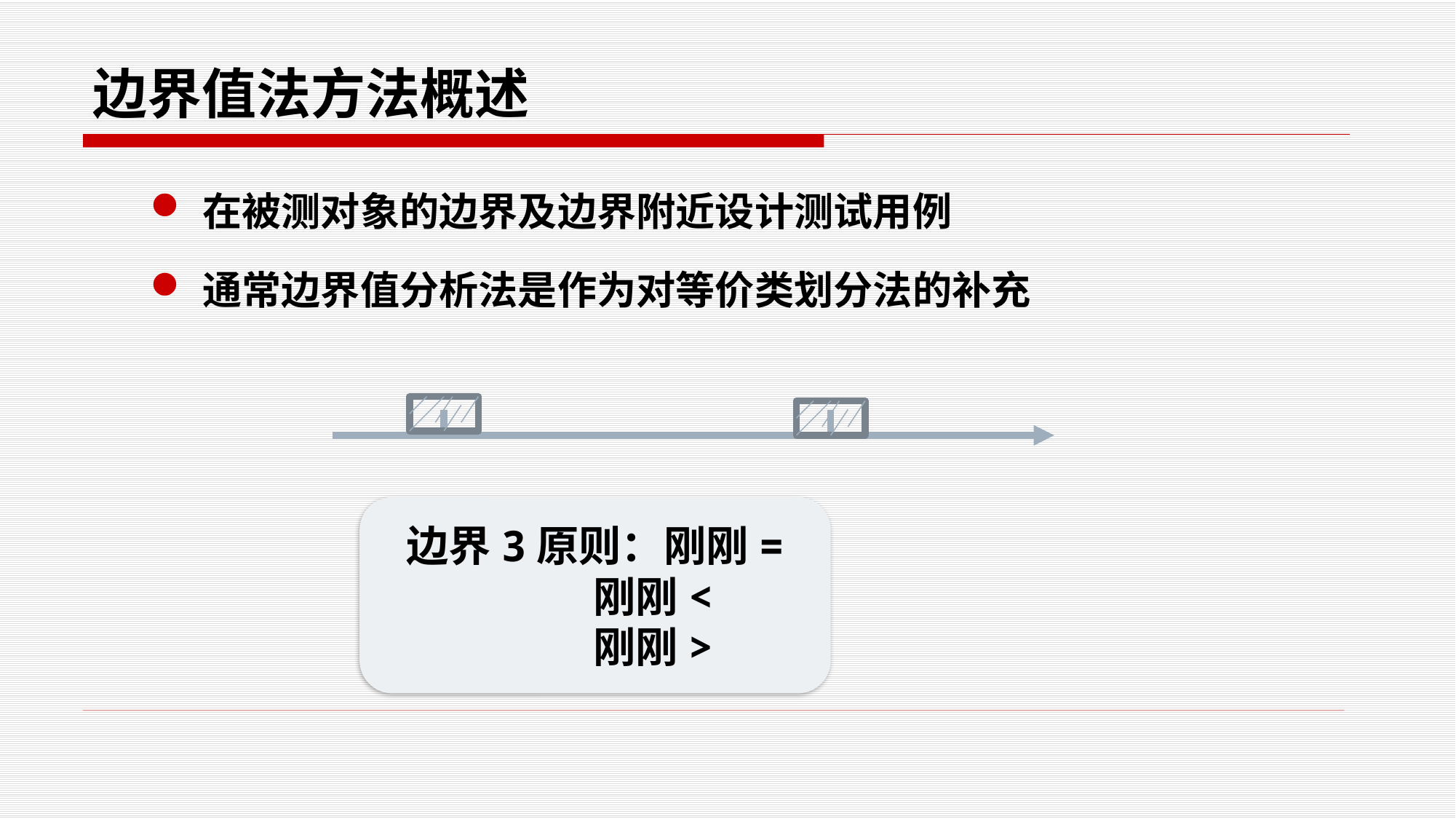

# 边界值法方法概述
在被测对象的边界及边界附近设计测试用例
通常边界值分析法是作为对等价类划分法的补充

边界3原则：刚刚=
           刚刚<
           刚刚>